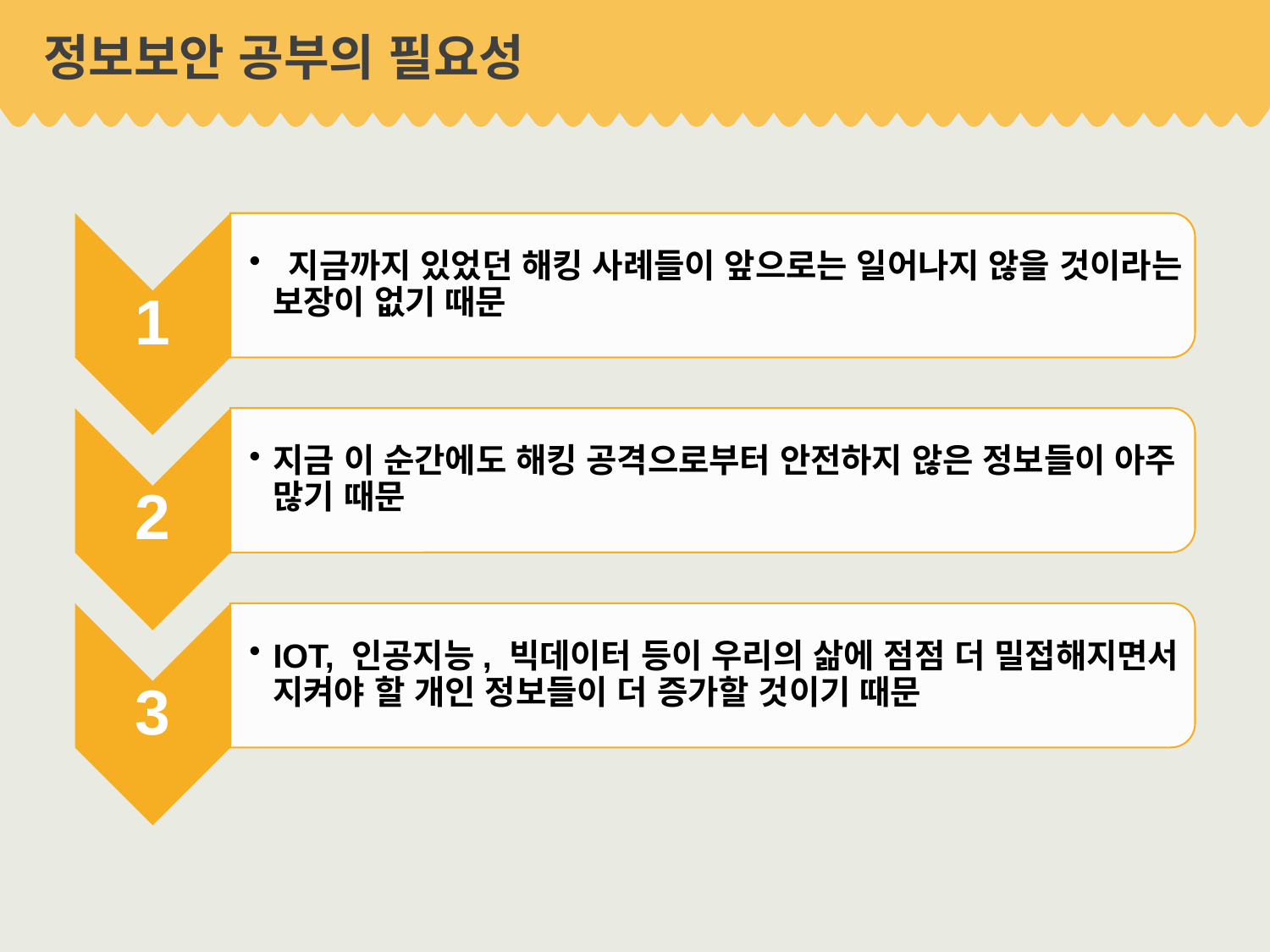

# 정보보안 공부의 필요성

1
 지금까지 있었던 해킹 사례들이 앞으로는 일어나지 않을 것이라는 보장이 없기 때문
2
지금 이 순간에도 해킹 공격으로부터 안전하지 않은 정보들이 아주 많기 때문
3
IOT, 인공지능, 빅데이터 등이 우리의 삶에 점점 더 밀접해지면서 지켜야 할 개인 정보들이 더 증가할 것이기 때문